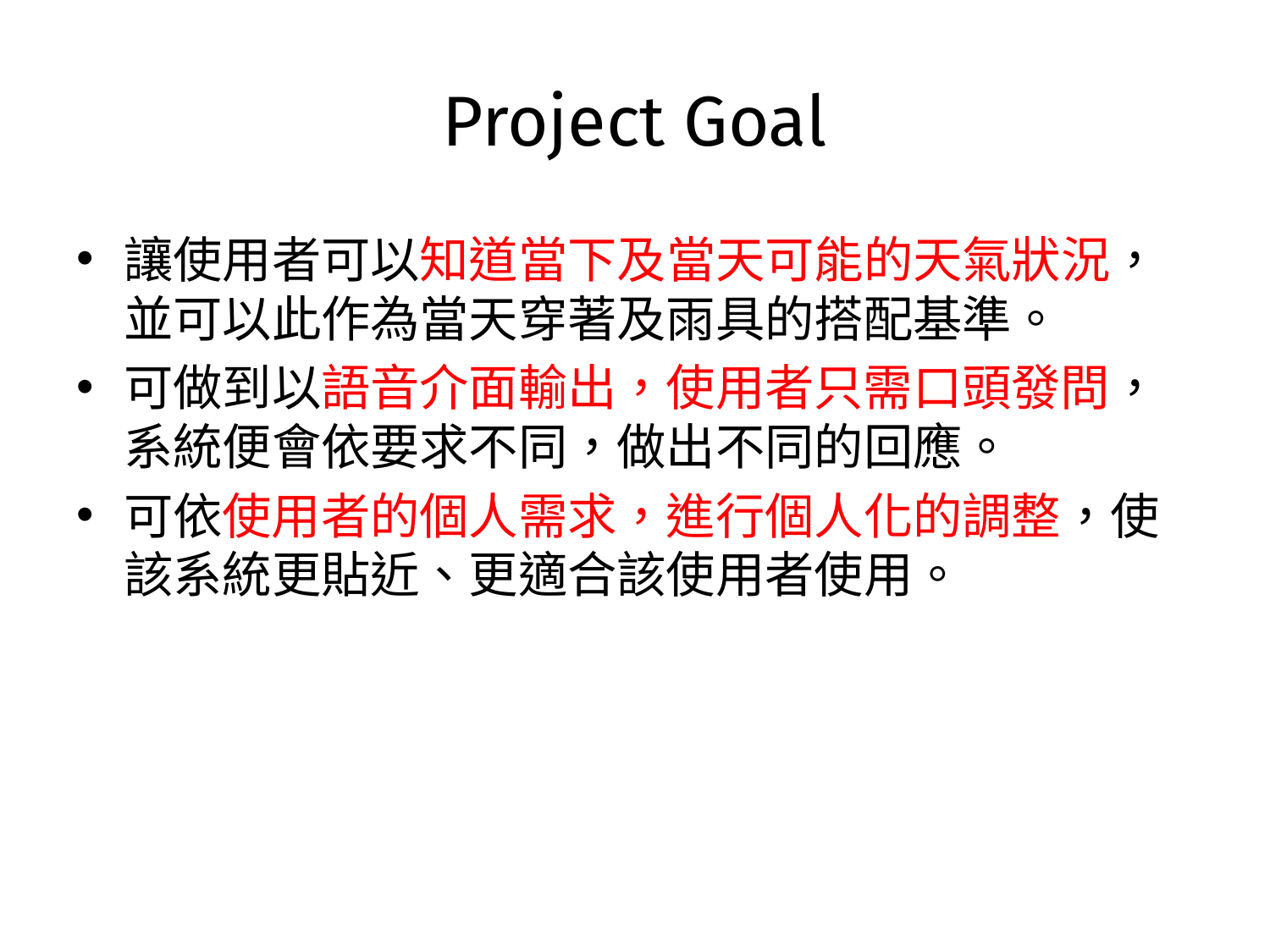

# Project Goal
讓使用者可以知道當下及當天可能的天氣狀況，並可以此作為當天穿著及雨具的搭配基準。
可做到以語音介面輸出，使用者只需口頭發問，系統便會依要求不同，做出不同的回應。
可依使用者的個人需求，進行個人化的調整，使該系統更貼近、更適合該使用者使用。